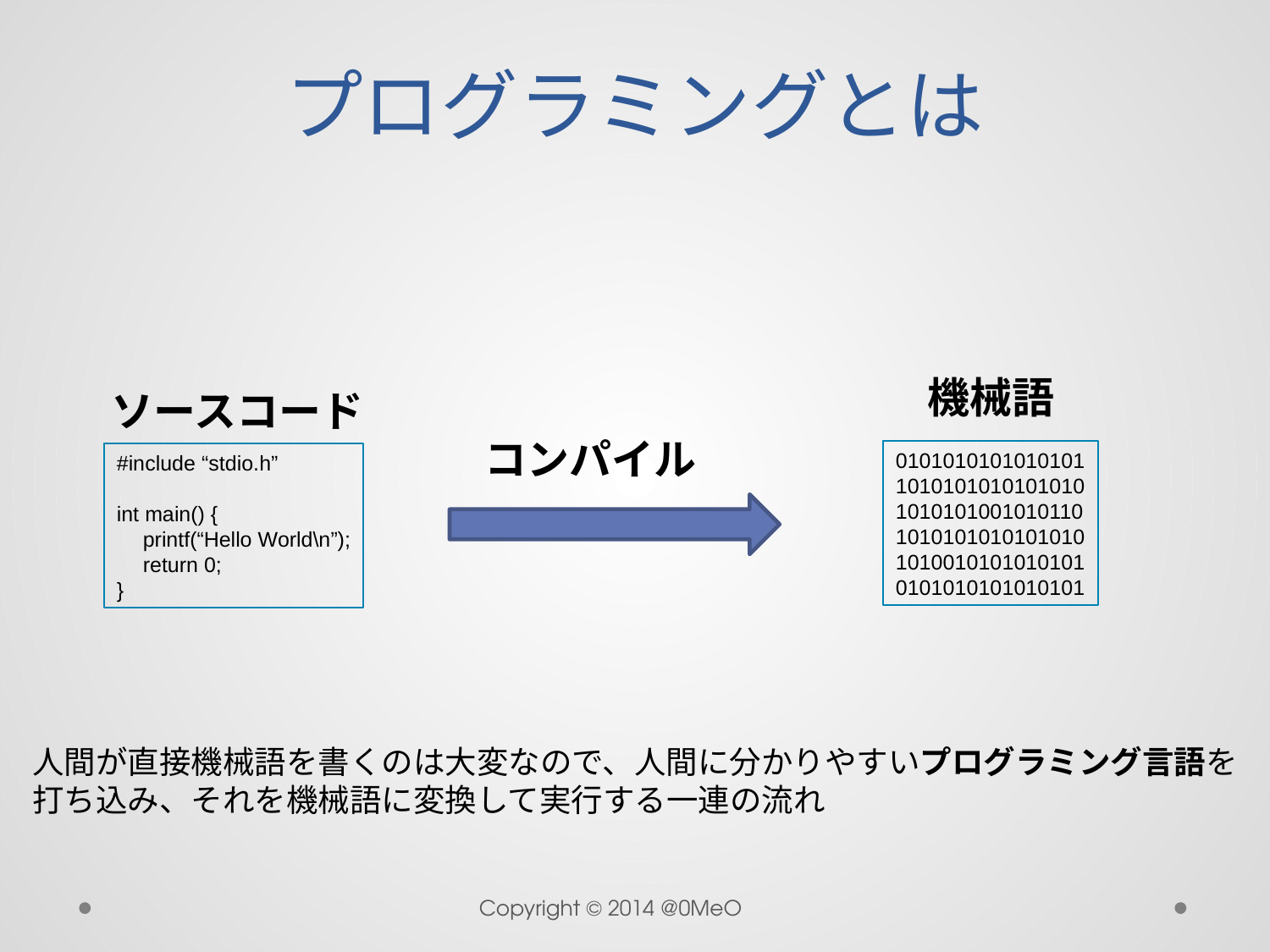

# プログラミングとは
機械語
ソースコード
コンパイル
0101010101010101
1010101010101010
1010101001010110
1010101010101010
1010010101010101
0101010101010101
#include “stdio.h”

int main() {
　printf(“Hello World\n”);
　return 0;
}

人間が直接機械語を書くのは大変なので、人間に分かりやすいプログラミング言語を
打ち込み、それを機械語に変換して実行する一連の流れ